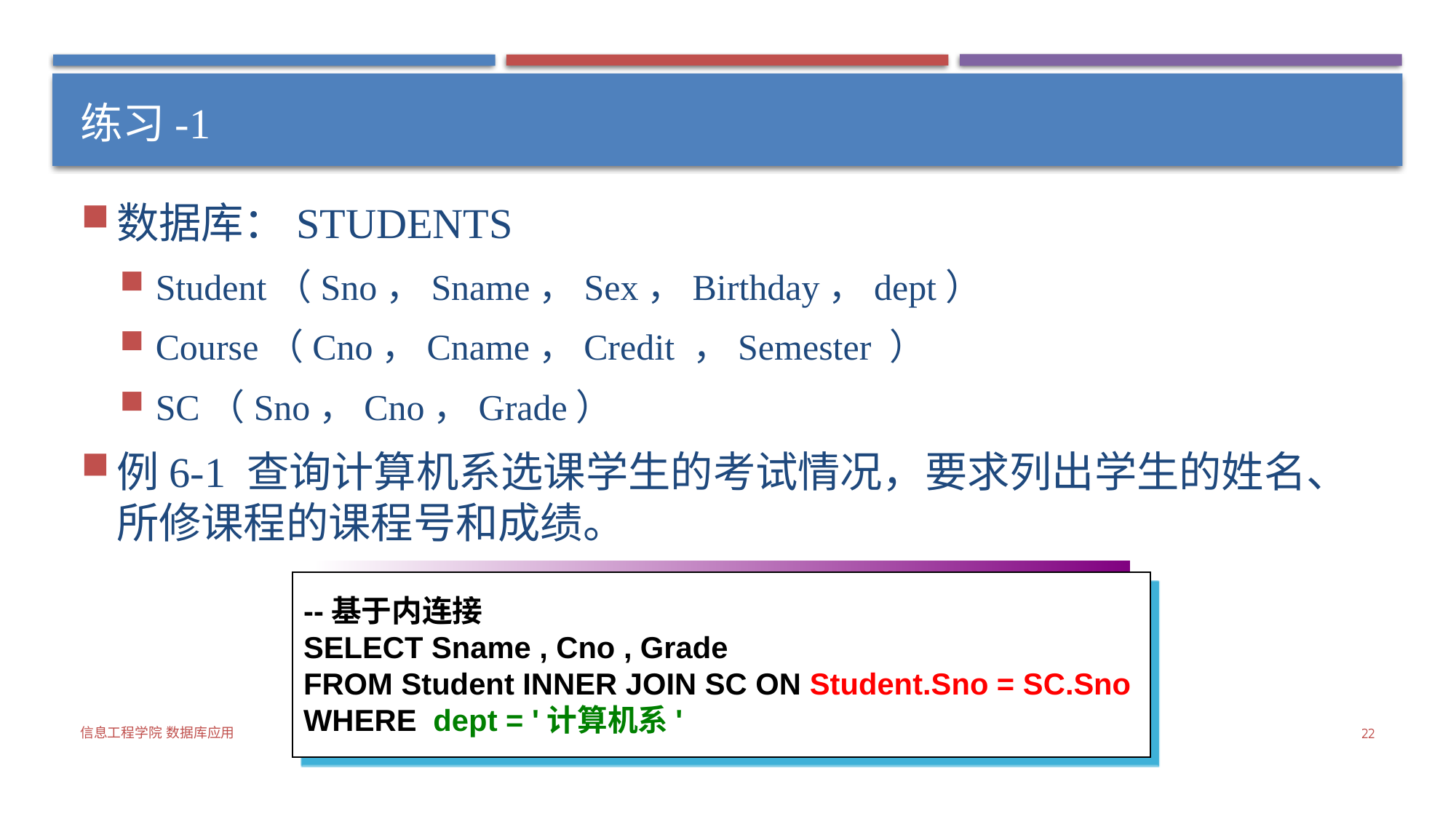

# 练习-1
数据库：STUDENTS
Student（Sno，Sname，Sex，Birthday，dept）
Course（Cno，Cname，Credit ，Semester ）
SC（Sno，Cno，Grade）
例6-1 查询计算机系选课学生的考试情况，要求列出学生的姓名、所修课程的课程号和成绩。

--基于交叉连接
SELECT Sname , Cno , Grade
FROM Student CROSS JOIN SC
WHERE Student.Sno = SC.Sno  AND  Sdept = '计算机系'

--基于内连接
SELECT Sname , Cno , Grade
FROM Student INNER JOIN SC ON Student.Sno = SC.Sno
WHERE  dept = '计算机系'

信息工程学院 数据库应用
22